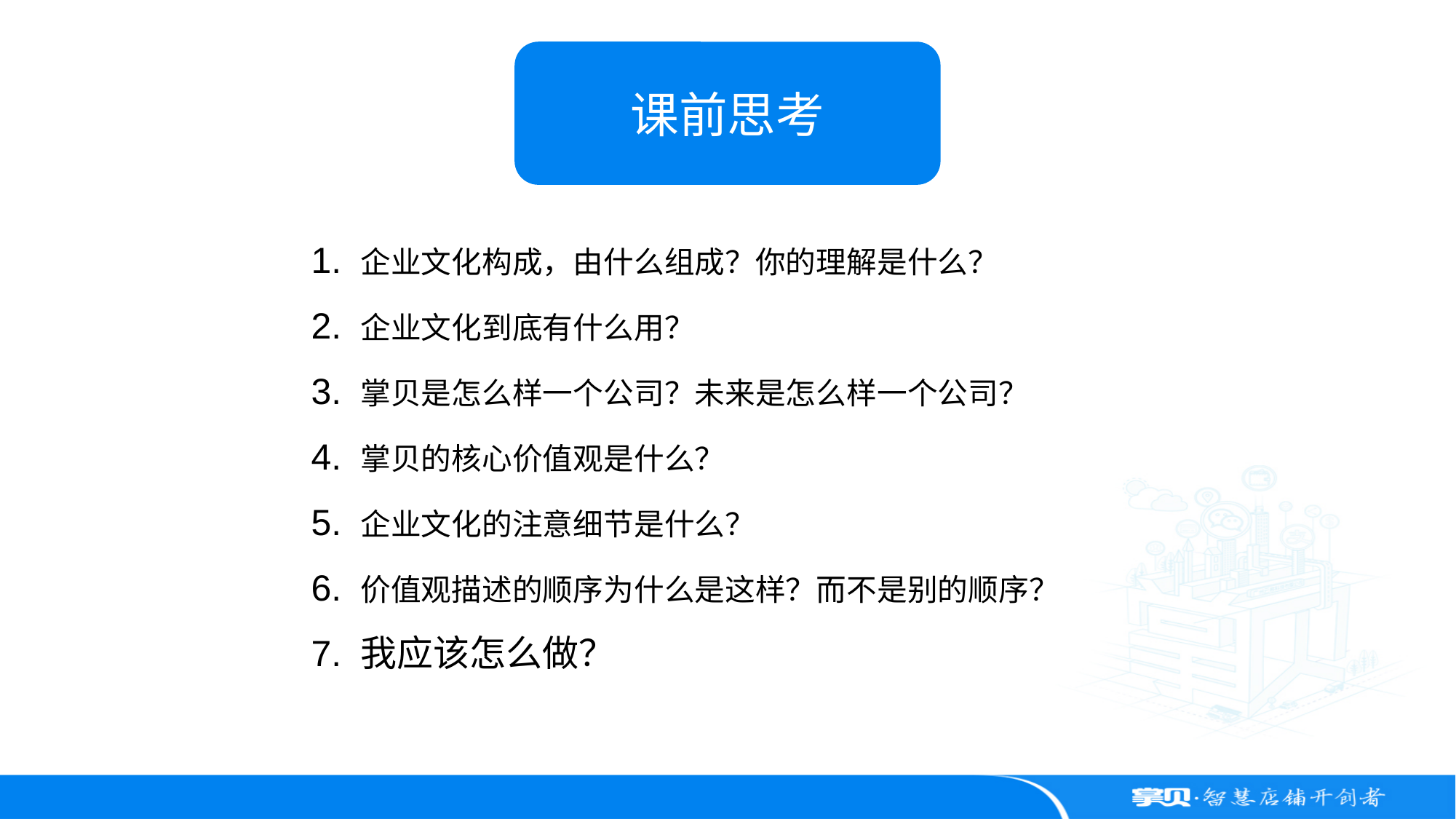

课前思考
1. 企业文化构成，由什么组成？你的理解是什么？
2. 企业文化到底有什么用？
3. 掌贝是怎么样一个公司？未来是怎么样一个公司？
4. 掌贝的核心价值观是什么？
5. 企业文化的注意细节是什么？
6. 价值观描述的顺序为什么是这样？而不是别的顺序？
7. 我应该怎么做？